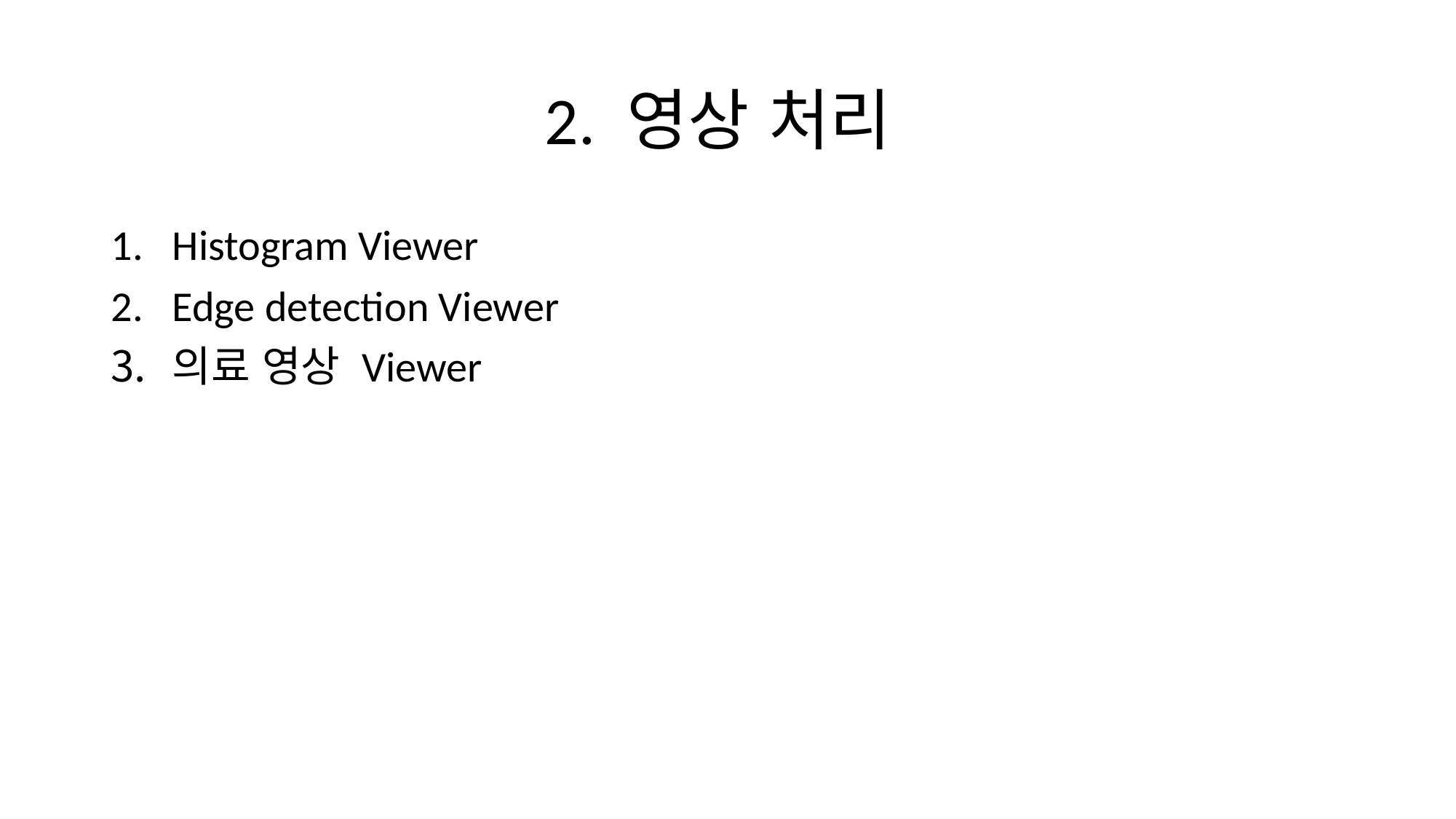

# 2. 영상 처리
Histogram Viewer
Edge detection Viewer
의료 영상 Viewer